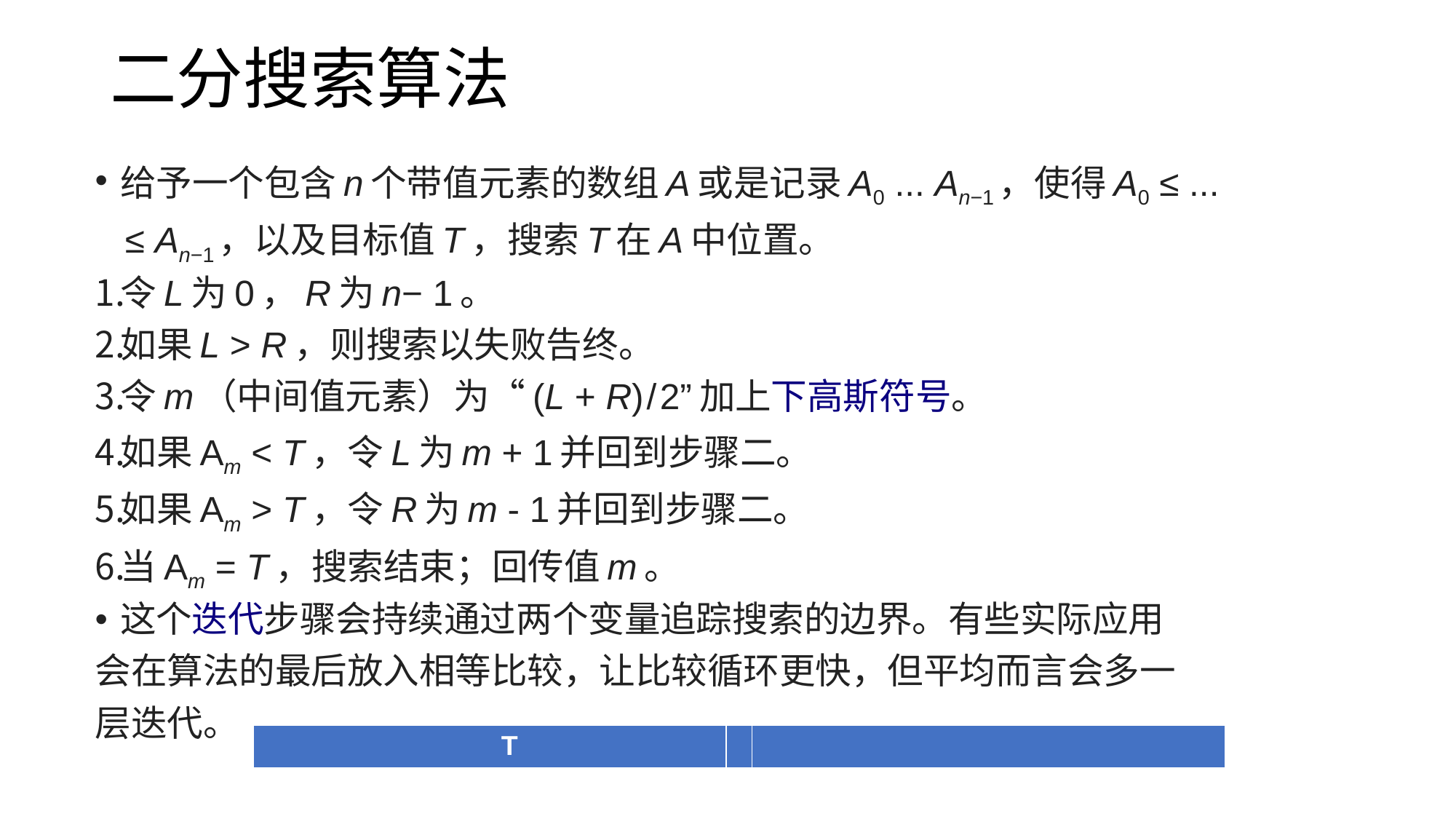

# 二分搜索算法
给予一个包含n个带值元素的数组A或是记录A0 ... An−1，使得A0 ≤ ...
   ≤ An−1，以及目标值T，搜索T在A中位置。
令L为0，R为n− 1。
如果L > R，则搜索以失败告终。
令m（中间值元素）为“(L + R) / 2”加上下高斯符号。
如果Am < T，令L为m + 1并回到步骤二。
如果Am > T，令R为m - 1并回到步骤二。
当Am = T，搜索结束；回传值m。
这个迭代步骤会持续通过两个变量追踪搜索的边界。有些实际应用
会在算法的最后放入相等比较，让比较循环更快，但平均而言会多一
层迭代。

| T |  |  |
| --- | --- | --- |